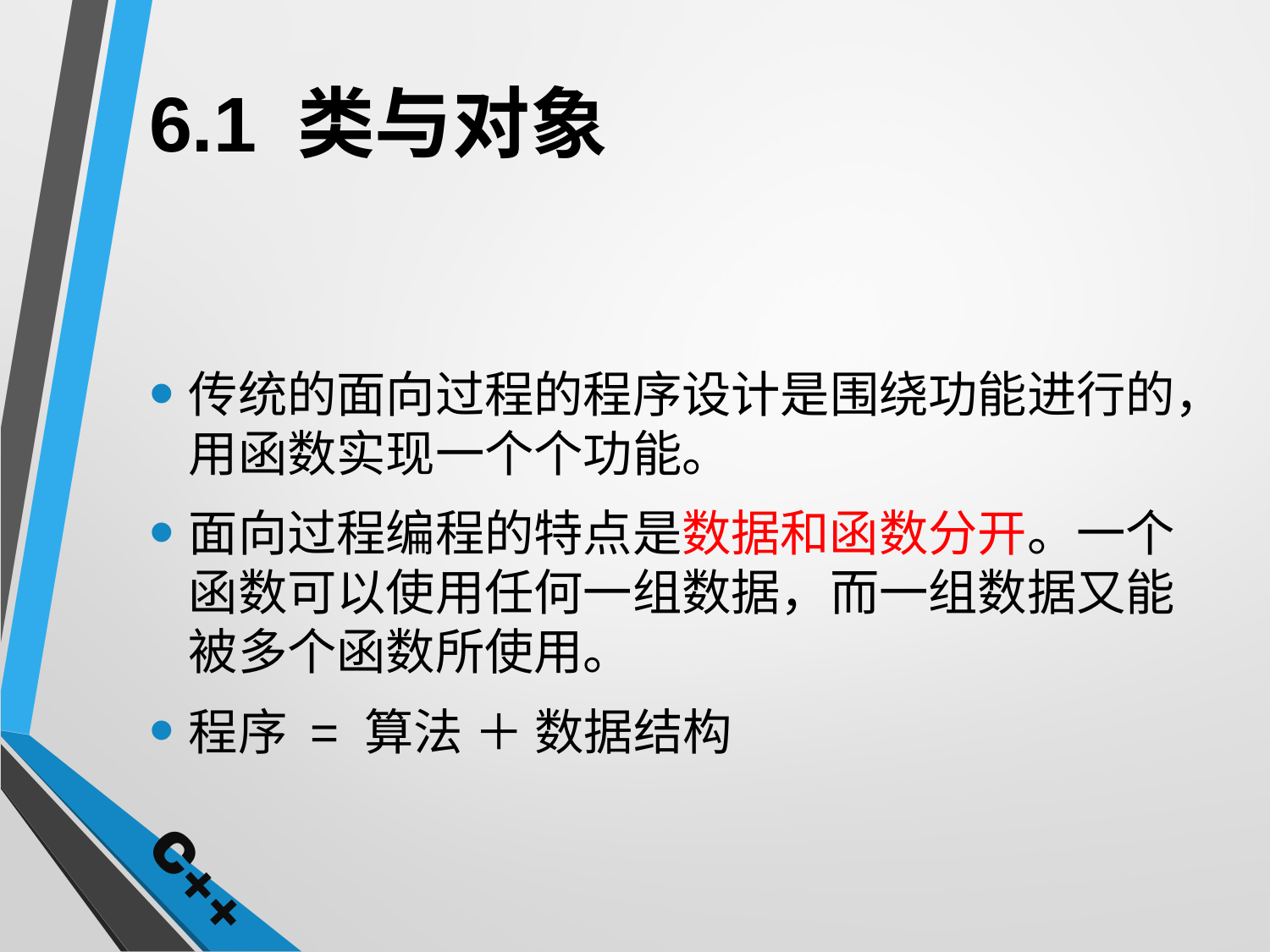

# 6.1 类与对象
传统的面向过程的程序设计是围绕功能进行的，用函数实现一个个功能。
面向过程编程的特点是数据和函数分开。一个函数可以使用任何一组数据，而一组数据又能被多个函数所使用。
程序 = 算法 ＋ 数据结构